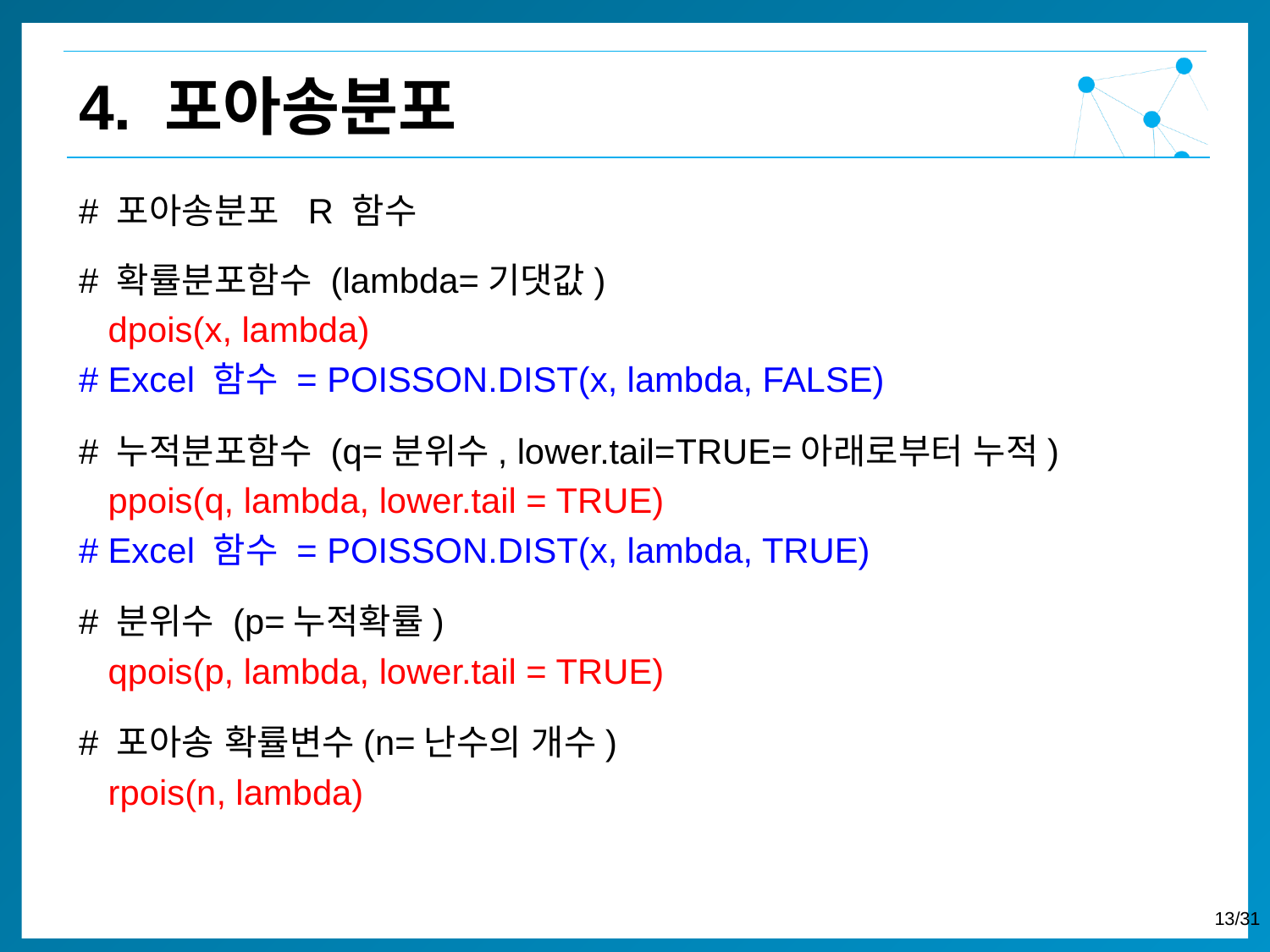

4. 포아송분포
# 포아송분포  R 함수

# 확률분포함수 (lambda=기댓값)
   dpois(x, lambda)
# Excel 함수 = POISSON.DIST(x, lambda, FALSE)

# 누적분포함수 (q=분위수, lower.tail=TRUE=아래로부터 누적)
   ppois(q, lambda, lower.tail = TRUE)
# Excel 함수 = POISSON.DIST(x, lambda, TRUE)

# 분위수 (p=누적확률)
   qpois(p, lambda, lower.tail = TRUE)

# 포아송 확률변수(n=난수의 개수)
   rpois(n, lambda)